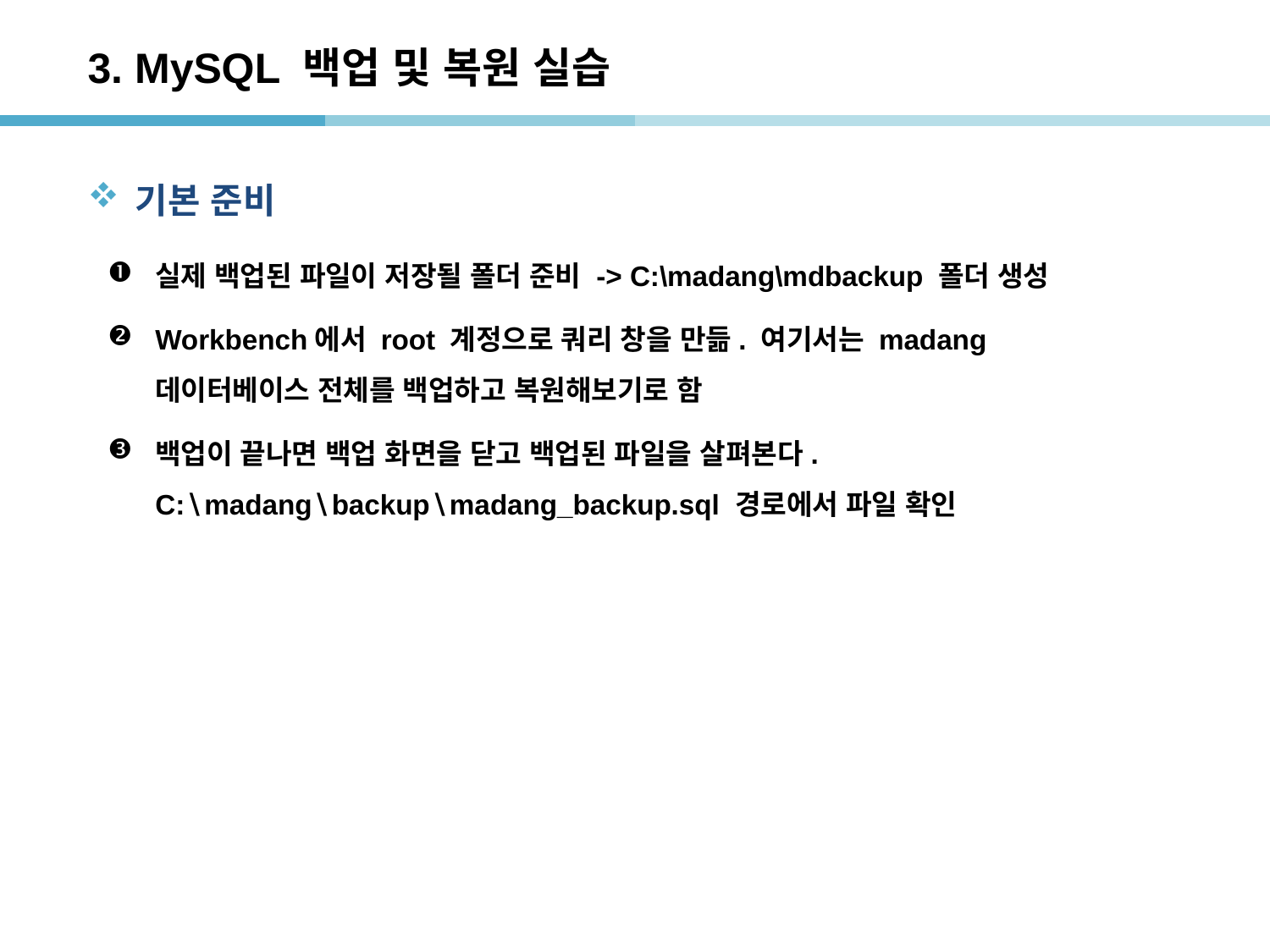

# 3. MySQL 백업 및 복원 실습
기본 준비
실제 백업된 파일이 저장될 폴더 준비 -> C:\madang\mdbackup 폴더 생성

Workbench에서 root 계정으로 쿼리 창을 만듦. 여기서는 madang 데이터베이스 전체를 백업하고 복원해보기로 함

백업이 끝나면 백업 화면을 닫고 백업된 파일을 살펴본다. C:∖madang∖backup∖madang_backup.sql 경로에서 파일 확인